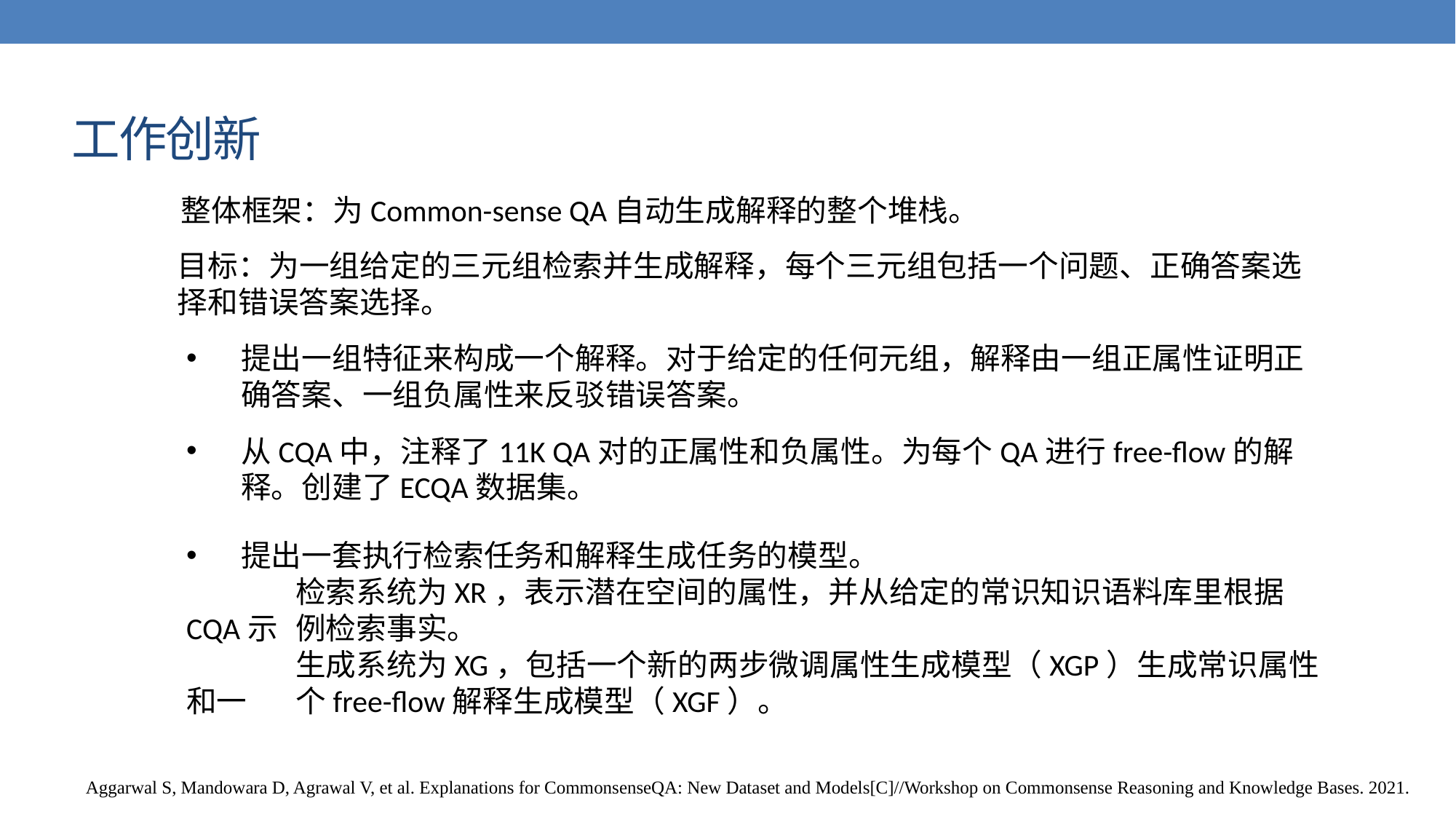

5
# 工作创新

       整体框架：为Common-sense QA自动生成解释的整个堆栈。
目标：为一组给定的三元组检索并生成解释，每个三元组包括一个问题、正确答案选择和错误答案选择。
提出一组特征来构成一个解释。对于给定的任何元组，解释由一组正属性证明正确答案、一组负属性来反驳错误答案。
从CQA中，注释了11K QA对的正属性和负属性。为每个QA进行free-flow的解释。创建了ECQA数据集。
提出一套执行检索任务和解释生成任务的模型。
	检索系统为XR，表示潜在空间的属性，并从给定的常识知识语料库里根据CQA示	例检索事实。
	生成系统为XG，包括一个新的两步微调属性生成模型（XGP）生成常识属性和一	个free-flow解释生成模型（XGF）。